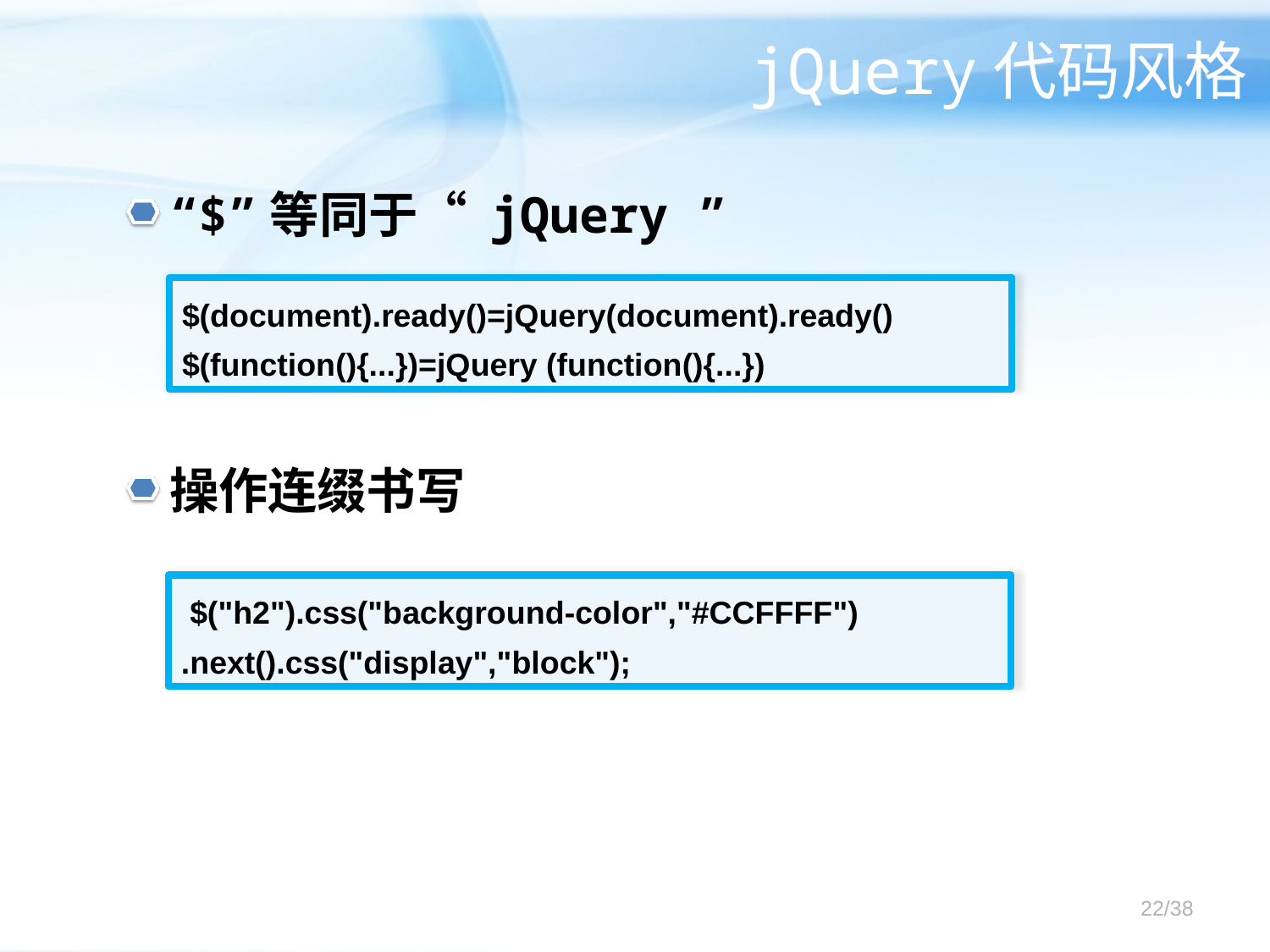

# jQuery代码风格
“$”等同于“ jQuery ”

操作连缀书写
$(document).ready()=jQuery(document).ready()
$(function(){...})=jQuery (function(){...})
 $("h2").css("background-color","#CCFFFF")
.next().css("display","block");
22/38